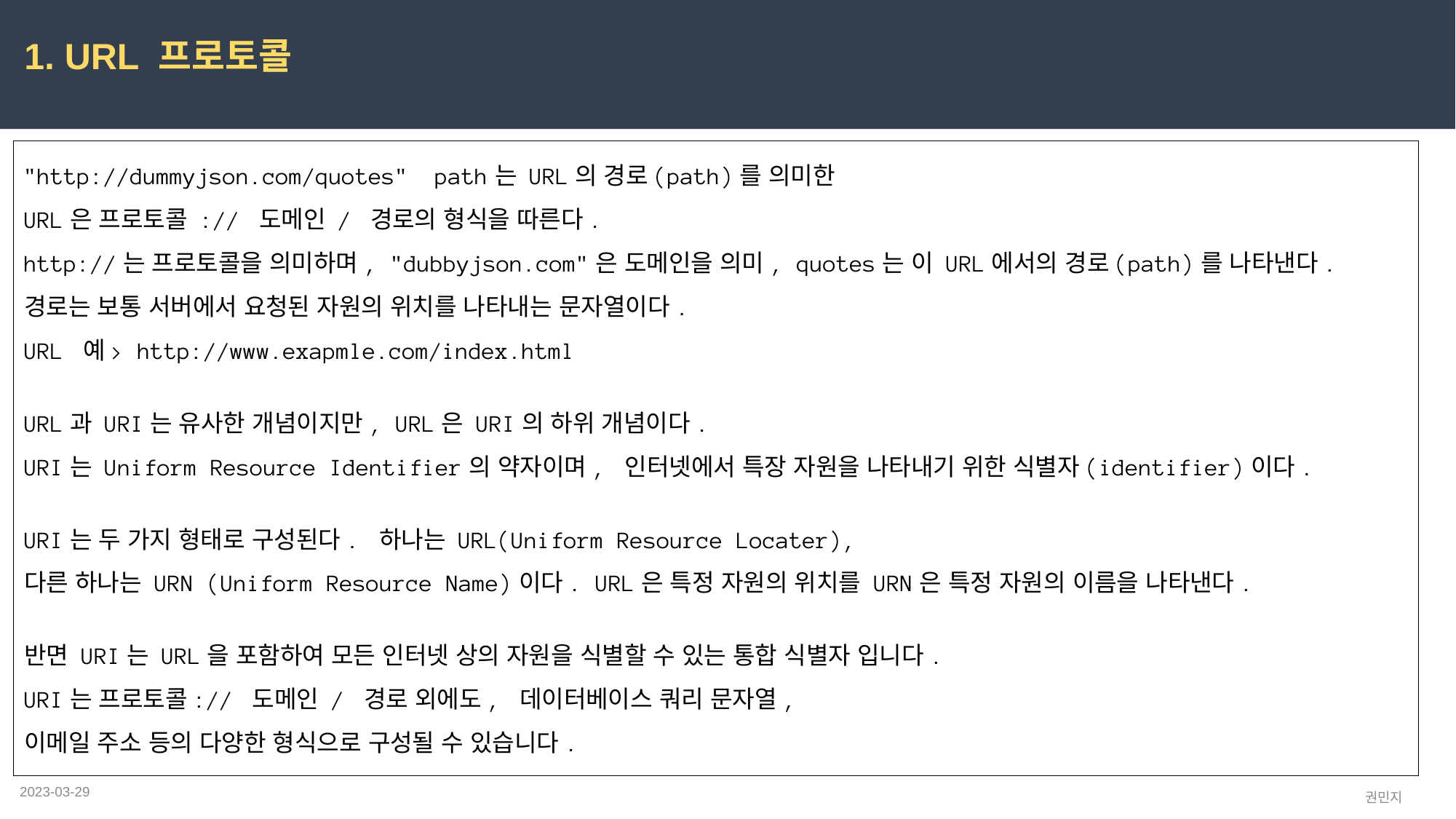

1. URL 프로토콜
"http://dummyjson.com/quotes"  path는 URL의 경로(path)를 의미한
URL은 프로토콜 :// 도메인 / 경로의 형식을 따른다.
http://는 프로토콜을 의미하며, "dubbyjson.com"은 도메인을 의미, quotes는 이 URL에서의 경로(path)를 나타낸다.
경로는 보통 서버에서 요청된 자원의 위치를 나타내는 문자열이다.
URL 예> http://www.exapmle.com/index.html

URL과 URI는 유사한 개념이지만, URL은 URI의 하위 개념이다.
URI는 Uniform Resource Identifier의 약자이며, 인터넷에서 특장 자원을 나타내기 위한 식별자(identifier)이다.

URI는 두 가지 형태로 구성된다. 하나는 URL(Uniform Resource Locater),
다른 하나는 URN (Uniform Resource Name)이다. URL은 특정 자원의 위치를 URN은 특정 자원의 이름을 나타낸다.

반면 URI는 URL을 포함하여 모든 인터넷 상의 자원을 식별할 수 있는 통합 식별자 입니다.
URI는 프로토콜:// 도메인 / 경로 외에도, 데이터베이스 쿼리 문자열,
이메일 주소 등의 다양한 형식으로 구성될 수 있습니다.
2023-03-29
권민지